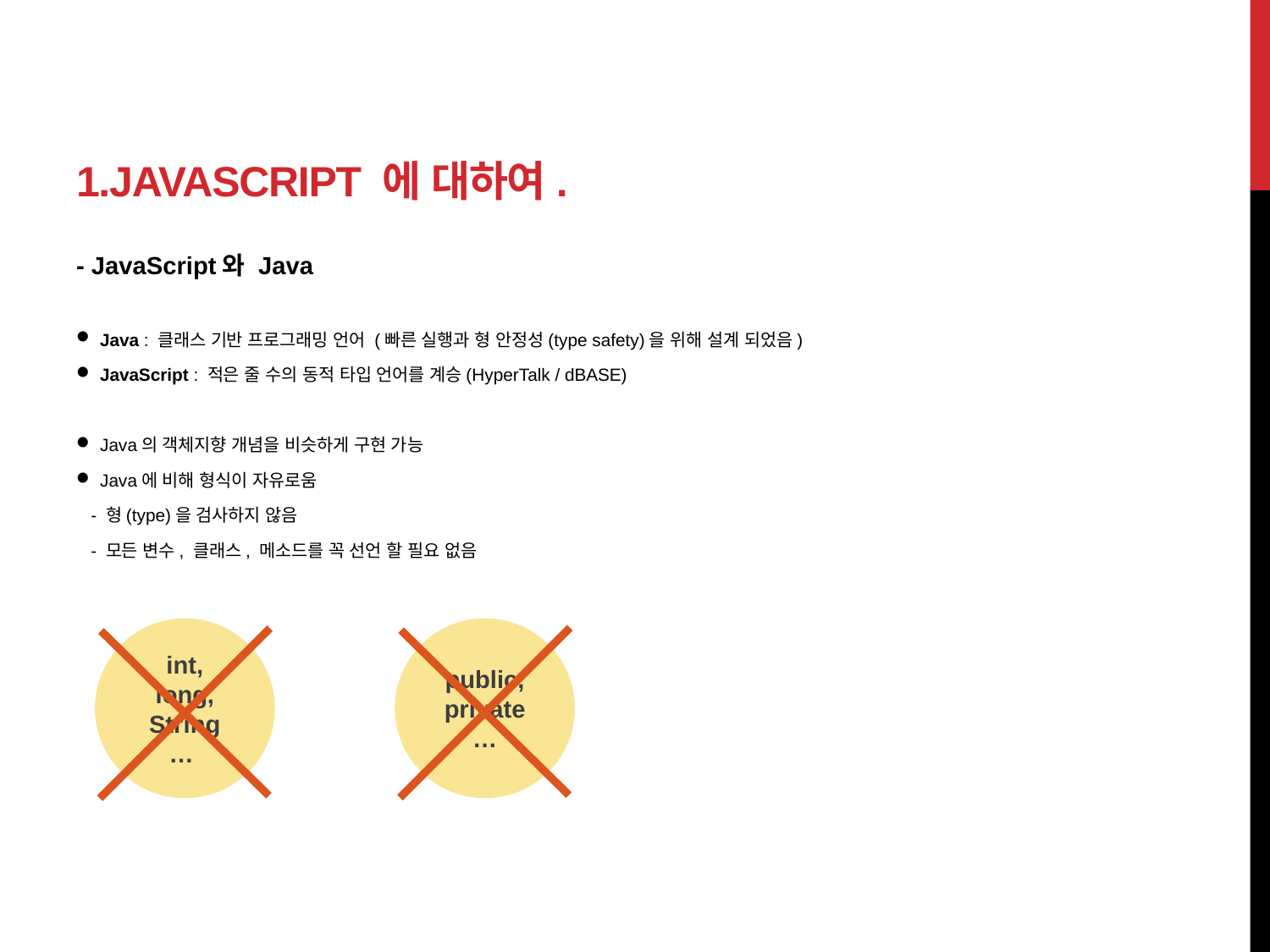

# 1.JavaScript 에 대하여.
- JavaScript와 Java

Java : 클래스 기반 프로그래밍 언어 (빠른 실행과 형 안정성(type safety)을 위해 설계 되었음)
JavaScript : 적은 줄 수의 동적 타입 언어를 계승(HyperTalk / dBASE)

Java의 객체지향 개념을 비슷하게 구현 가능
Java에 비해 형식이 자유로움
   - 형(type)을 검사하지 않음
   - 모든 변수, 클래스, 메소드를 꼭 선언 할 필요 없음
int, long, String …
public, private …